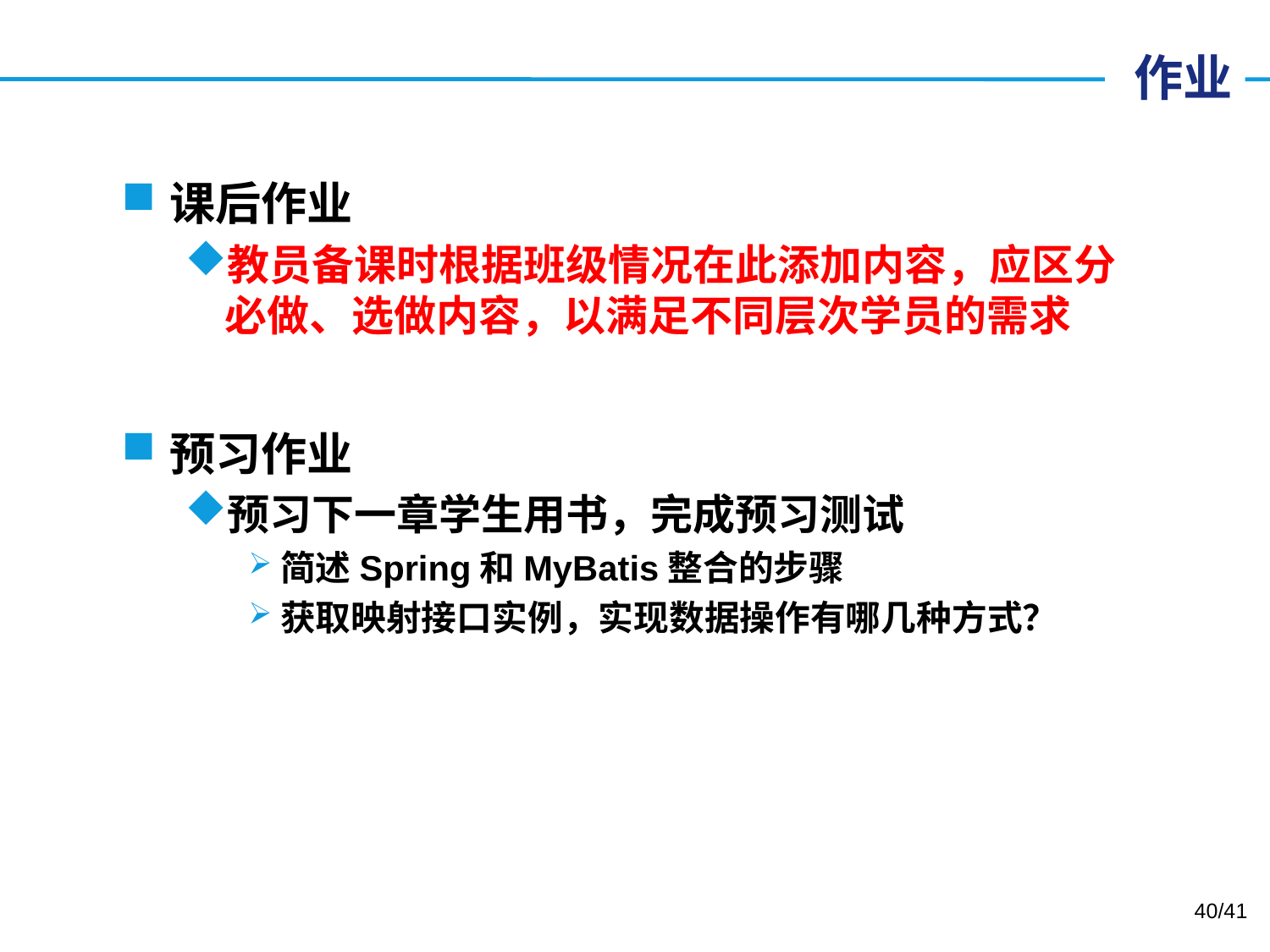

# 作业
课后作业
教员备课时根据班级情况在此添加内容，应区分必做、选做内容，以满足不同层次学员的需求

预习作业
预习下一章学生用书，完成预习测试
简述Spring和MyBatis整合的步骤
获取映射接口实例，实现数据操作有哪几种方式？
40/41